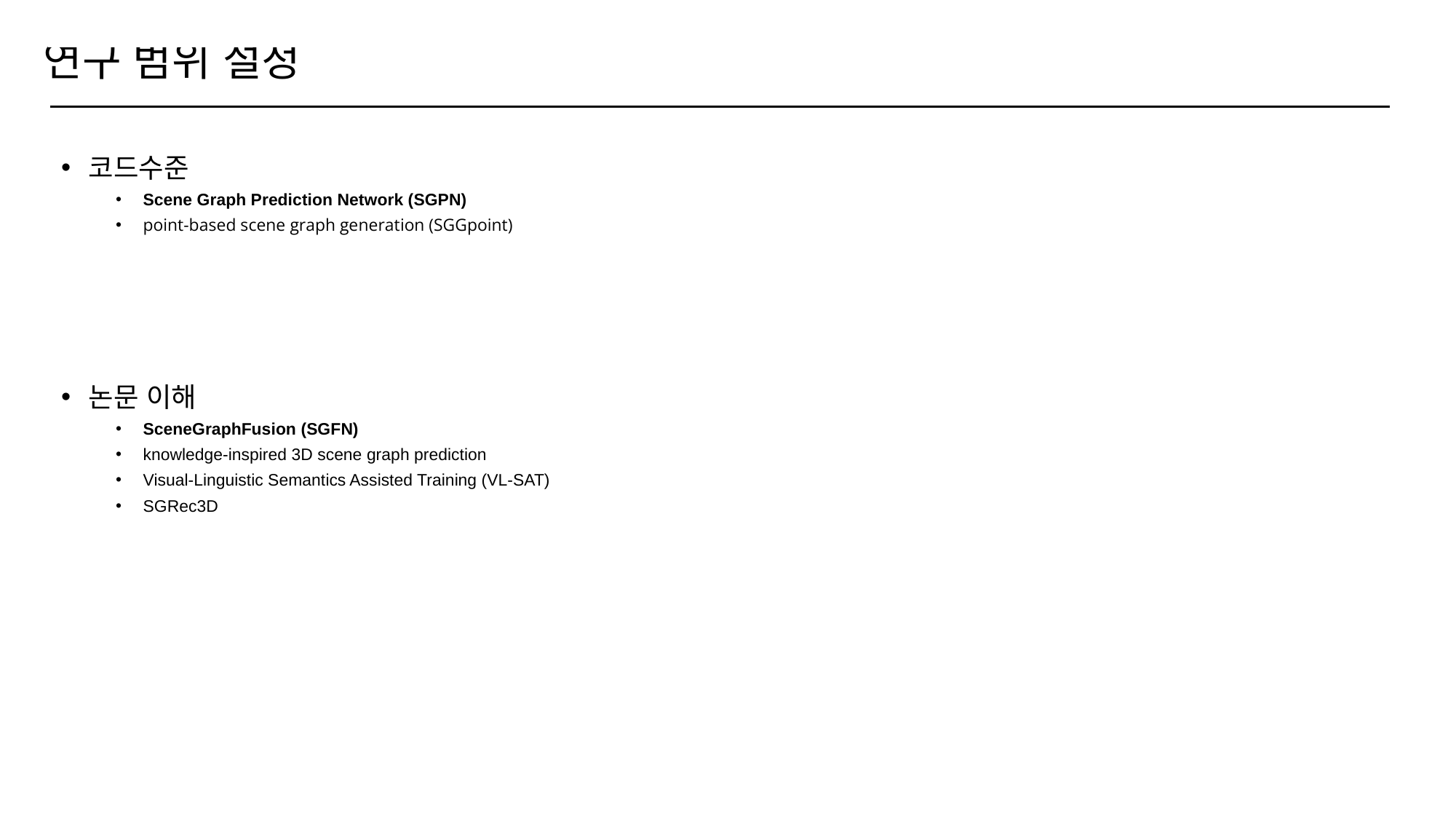

증강현실 기기를 착용하고 빈 벤치프레스르 보는 장면도 생성해줘

# 연구 범위 설정

코드수준
Scene Graph Prediction Network (SGPN)
point-based scene graph generation (SGGpoint)

논문 이해
SceneGraphFusion (SGFN)
knowledge-inspired 3D scene graph prediction
Visual-Linguistic Semantics Assisted Training (VL-SAT)
SGRec3D